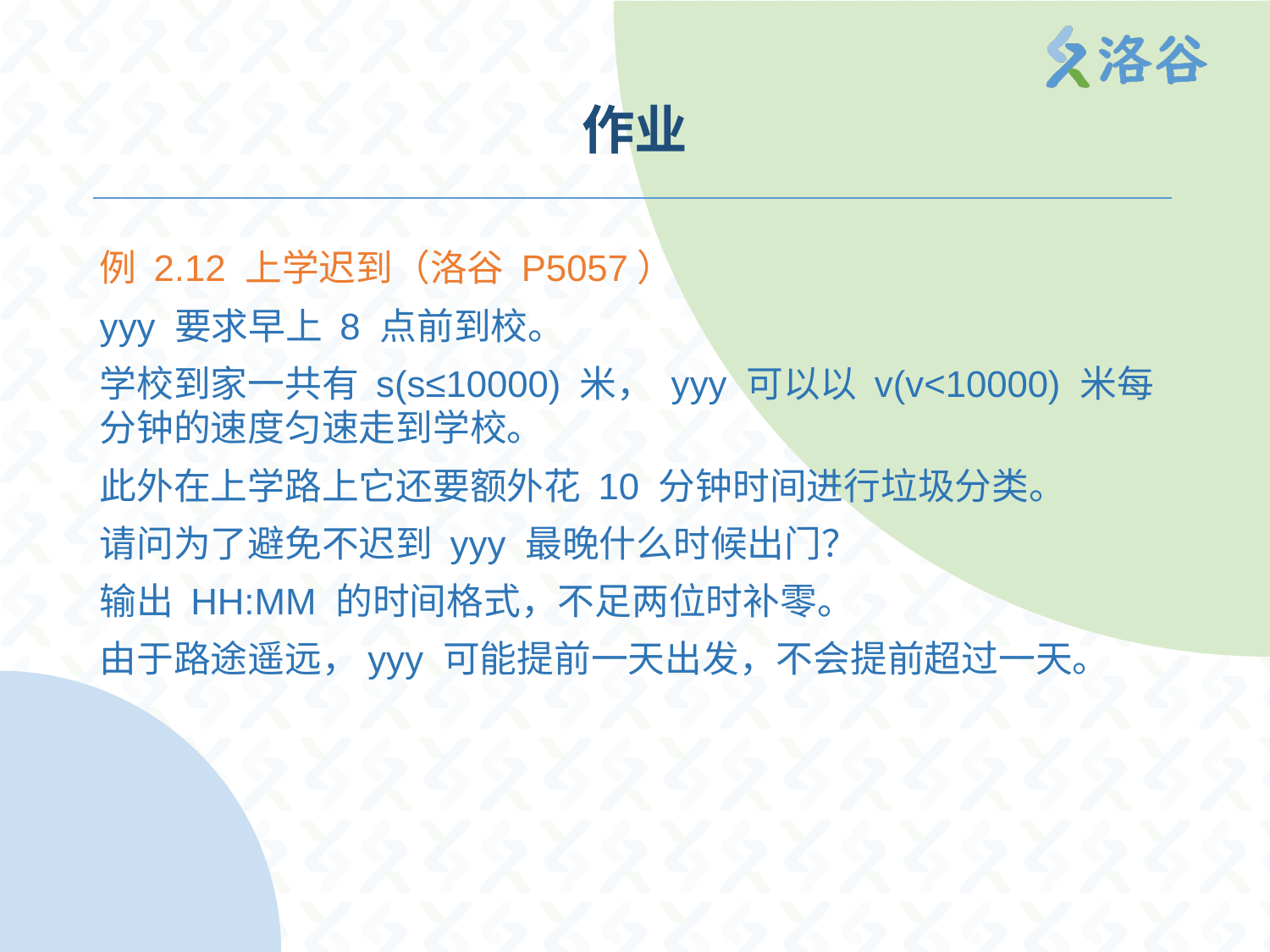

# 作业
例 2.12 上学迟到（洛谷 P5057）
yyy 要求早上 8 点前到校。
学校到家一共有 s(s≤10000) 米， yyy 可以以 v(v<10000) 米每分钟的速度匀速走到学校。
此外在上学路上它还要额外花 10 分钟时间进行垃圾分类。
请问为了避免不迟到 yyy 最晚什么时候出门？
输出 HH:MM 的时间格式，不足两位时补零。
由于路途遥远，yyy 可能提前一天出发，不会提前超过一天。